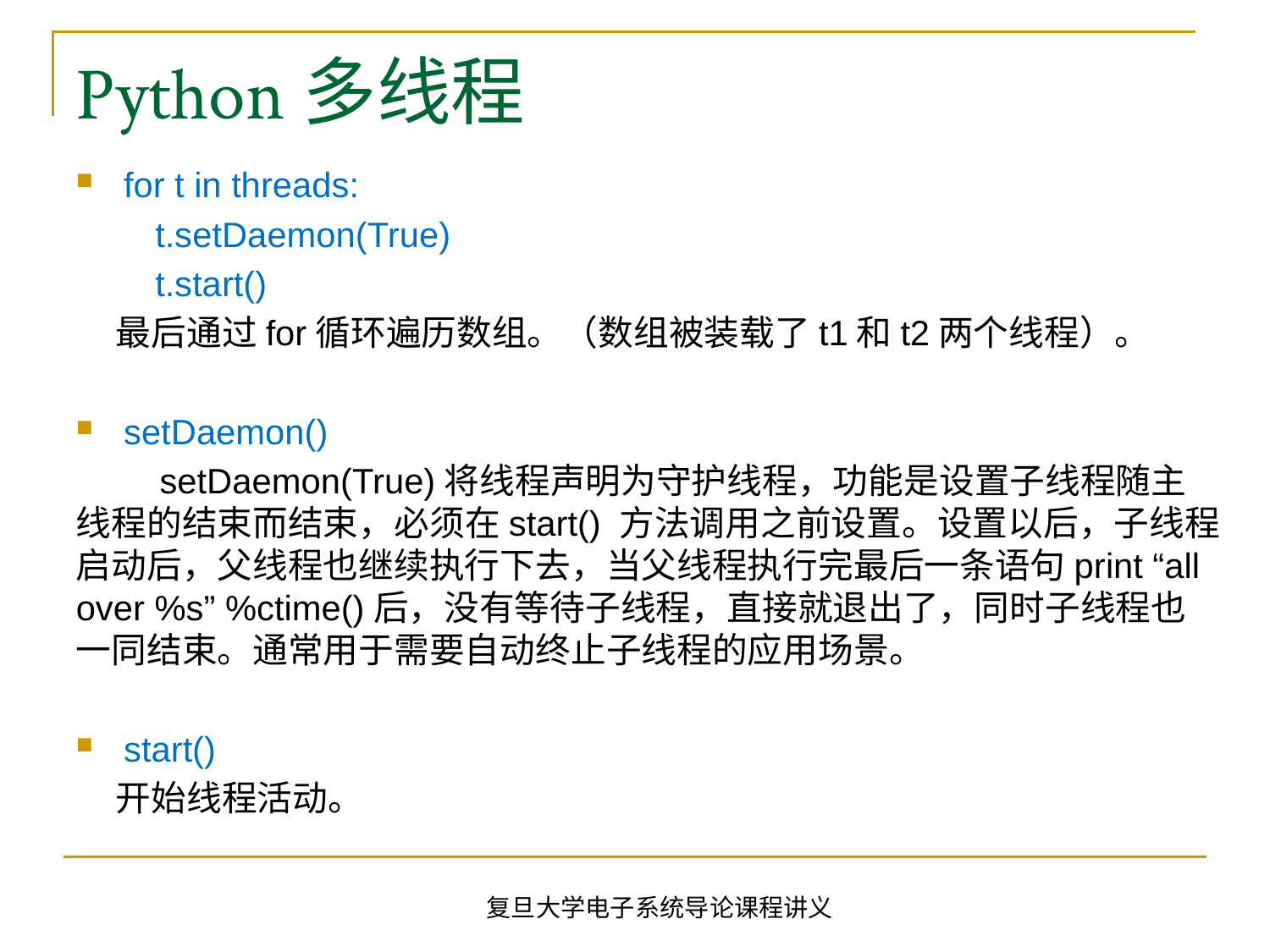

# Python多线程
for t in threads:
　　t.setDaemon(True)
　　t.start()
    最后通过for循环遍历数组。（数组被装载了t1和t2两个线程）。

setDaemon()
    　setDaemon(True)将线程声明为守护线程，功能是设置子线程随主线程的结束而结束，必须在start() 方法调用之前设置。设置以后，子线程启动后，父线程也继续执行下去，当父线程执行完最后一条语句print “all over %s” %ctime()后，没有等待子线程，直接就退出了，同时子线程也一同结束。通常用于需要自动终止子线程的应用场景。

start()
    开始线程活动。